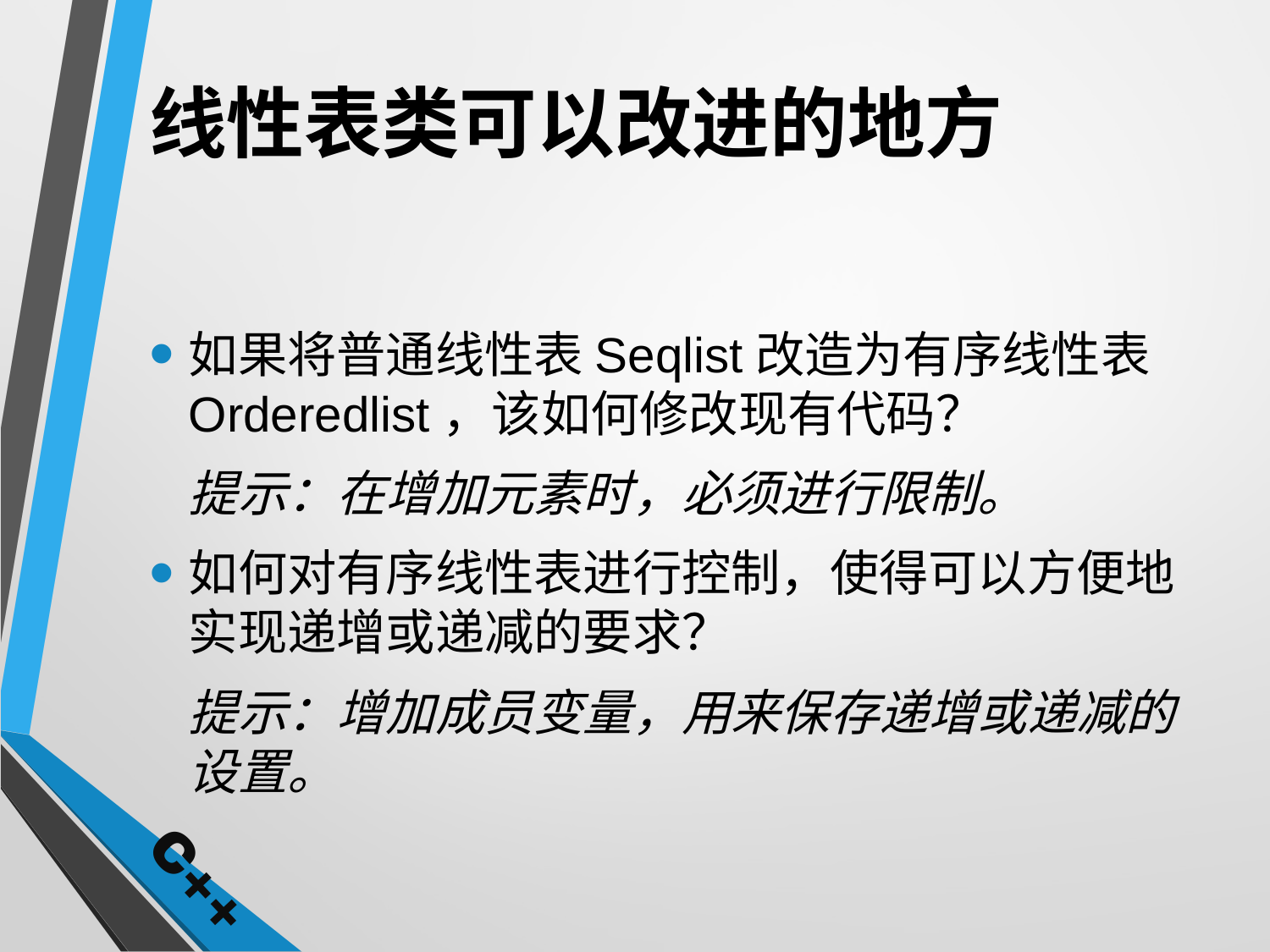

# 线性表类可以改进的地方
如果将普通线性表Seqlist改造为有序线性表Orderedlist，该如何修改现有代码？
	提示：在增加元素时，必须进行限制。
如何对有序线性表进行控制，使得可以方便地实现递增或递减的要求？
	提示：增加成员变量，用来保存递增或递减的设置。